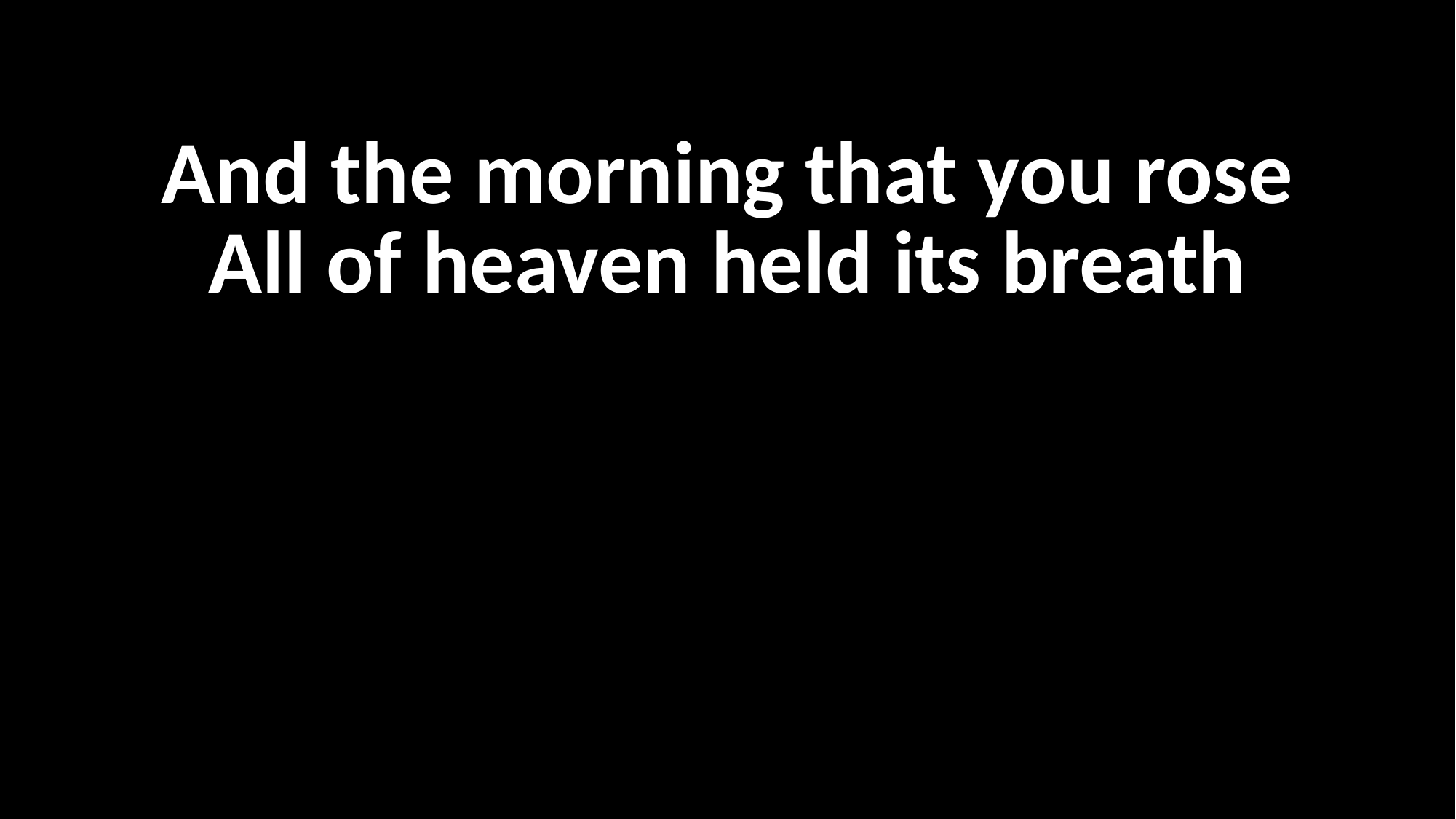

And the morning that you rose
All of heaven held its breath

할렐루야 할렐루야 할렐루야
예슈아 예슈아